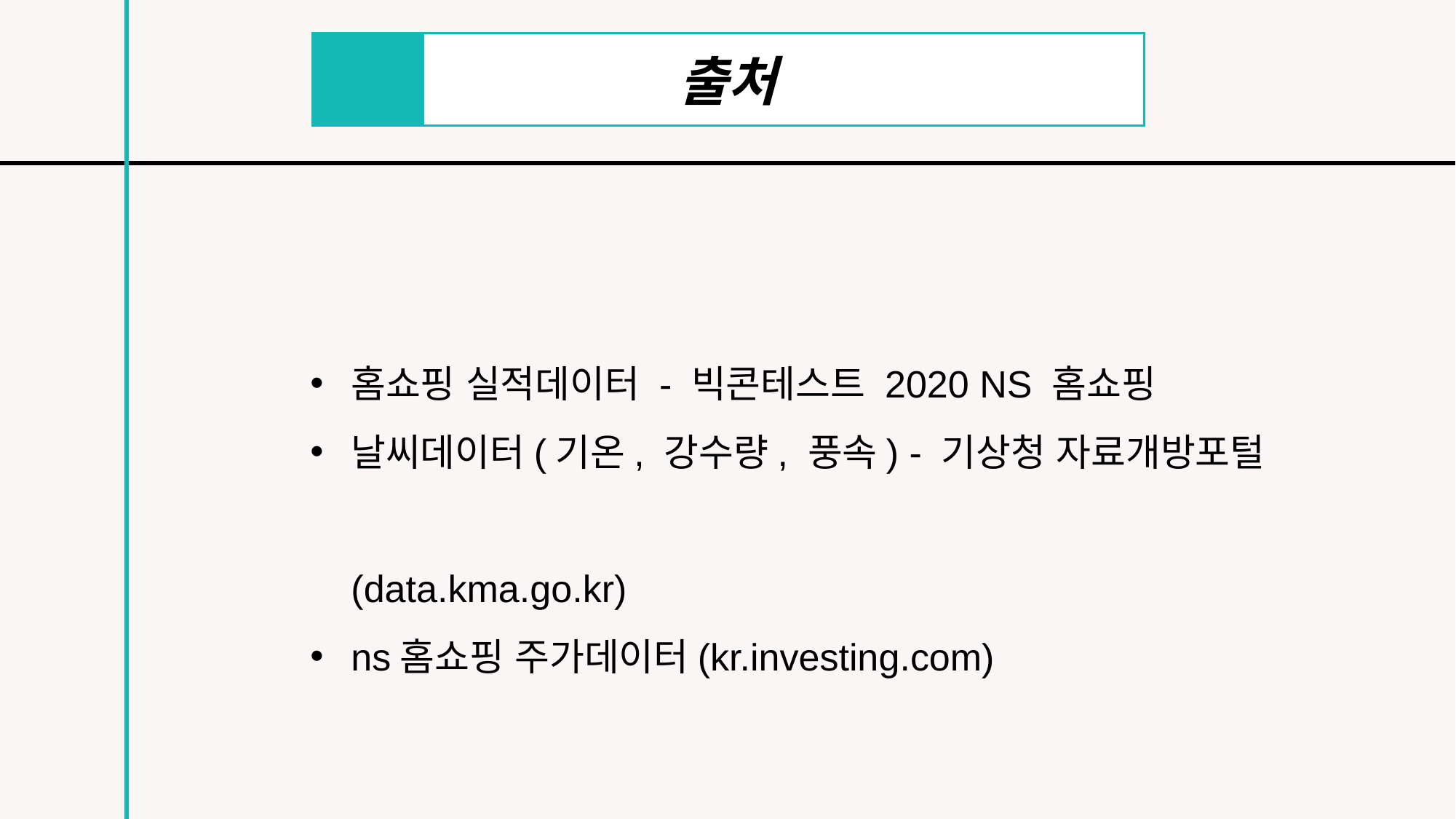

출처

홈쇼핑 실적데이터 - 빅콘테스트 2020 NS 홈쇼핑
날씨데이터(기온, 강수량, 풍속) - 기상청 자료개방포털							(data.kma.go.kr)
ns홈쇼핑 주가데이터(kr.investing.com)